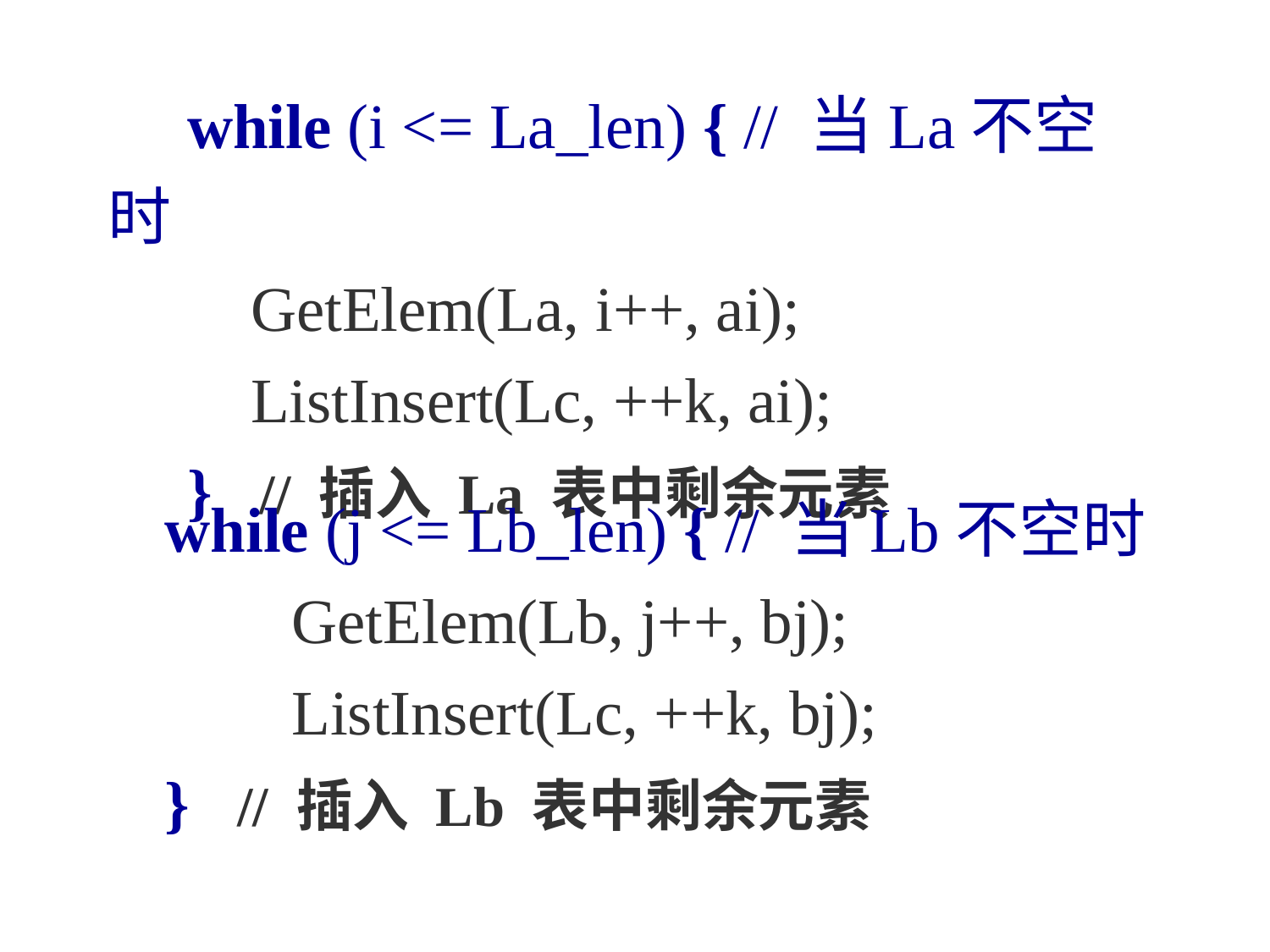

while (i <= La_len) { // 当La不空时
         GetElem(La, i++, ai);
         ListInsert(Lc, ++k, ai);
     }   // 插入 La 表中剩余元素
 while (j <= Lb_len) { // 当Lb不空时
         GetElem(Lb, j++, bj);
         ListInsert(Lc, ++k, bj);
 }   // 插入 Lb 表中剩余元素